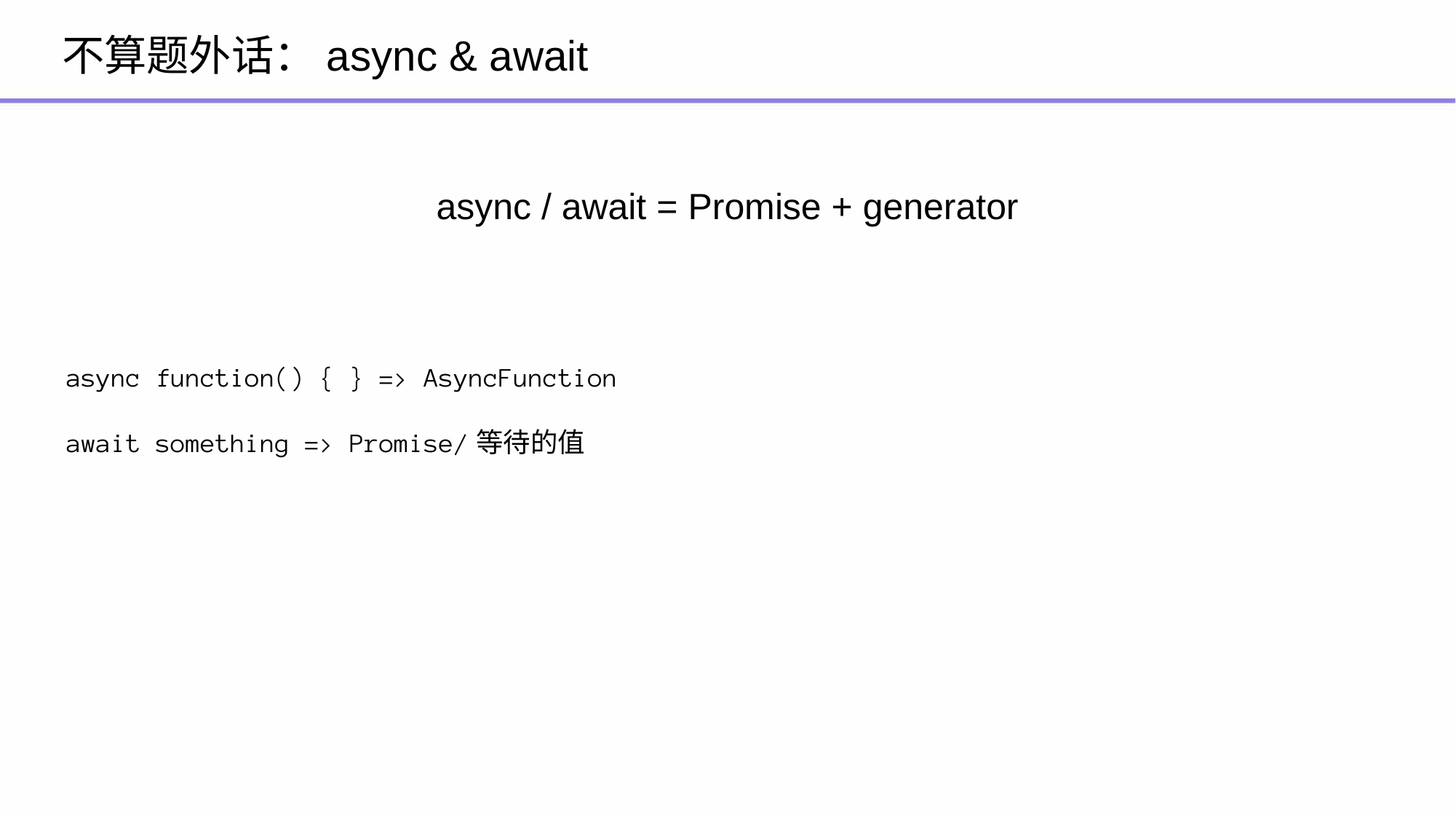

不算题外话：async & await
async / await = Promise + generator
async function() { } => AsyncFunction

await something => Promise/等待的值